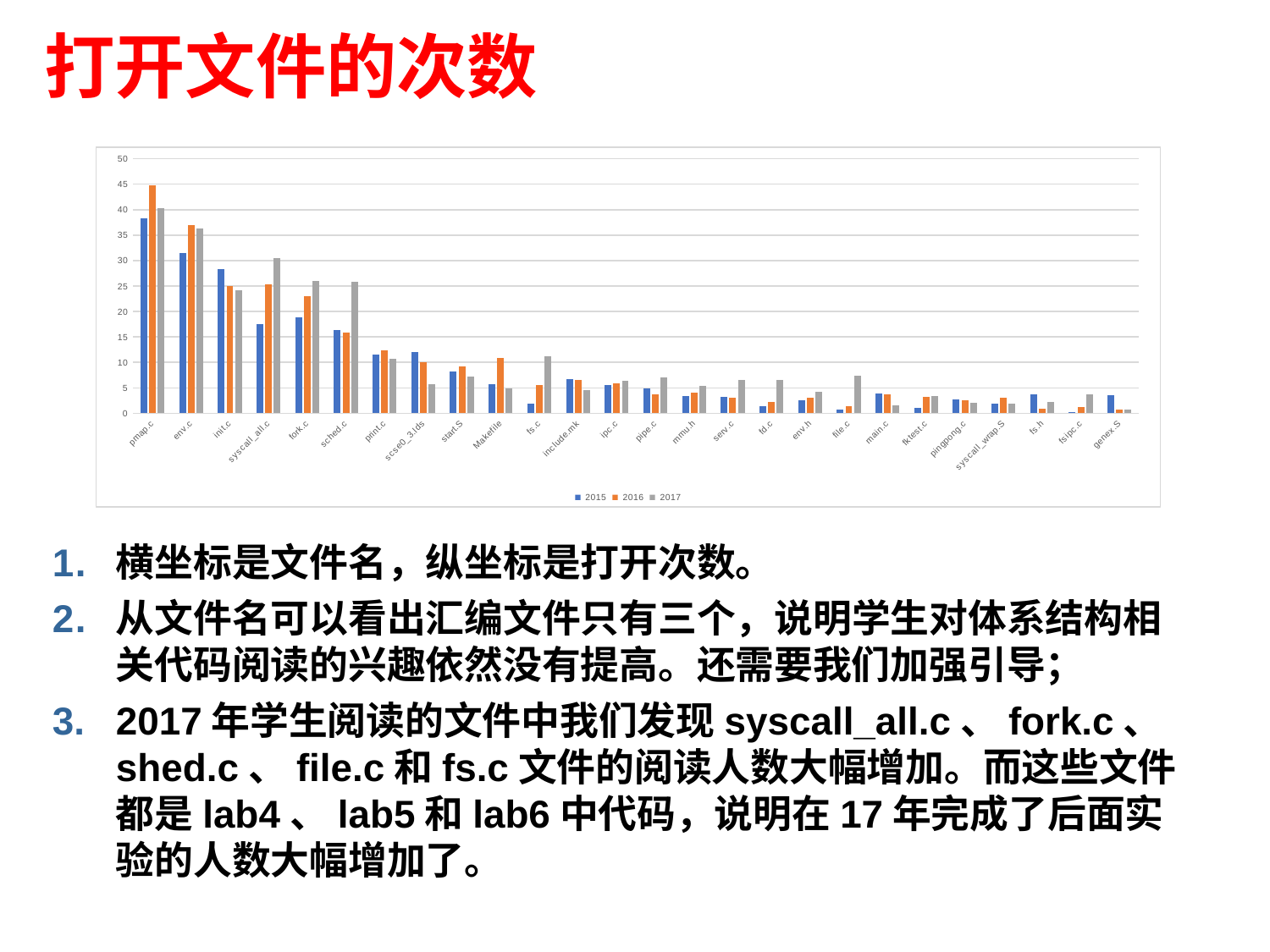

# 打开文件的次数

### Chart

| Category | 2015 | 2016 | 2017 |
|---|---|---|---|
| pmap.c | 38.25 | 44.82 | 40.31 |
| env.c | 31.4 | 37.05 | 36.23 |
| init.c | 28.34 | 24.96 | 24.24 |
| syscall_all.c | 17.48 | 25.34 | 30.4 |
| fork.c | 18.78 | 22.99 | 25.91 |
| sched.c | 16.28 | 15.87 | 25.76 |
| print.c | 11.46 | 12.32 | 10.77 |
| scse0_3.lds | 12.08 | 10.05 | 5.67 |
| start.S | 8.2 | 9.29 | 7.16 |
| Makefile | 5.67 | 10.78 | 4.91 |
| fs.c | 1.82 | 5.5 | 11.17 |
| include.mk | 6.7 | 6.58 | 4.63 |
| ipc.c | 5.55 | 5.89 | 6.29 |
| pipe.c | 4.93 | 3.77 | 7.0 |
| mmu.h | 3.42 | 4.09 | 5.41 |
| serv.c | 3.17 | 2.98 | 6.53 |
| fd.c | 1.33 | 2.27 | 6.57 |
| env.h | 2.51 | 3.1 | 4.17 |
| file.c | 0.72 | 1.45 | 7.44 |
| main.c | 3.92 | 3.69 | 1.59 |
| fktest.c | 1.03 | 3.17 | 3.33 |
| pingpong.c | 2.66 | 2.52 | 2.04 |
| syscall_wrap.S | 1.97 | 3.1 | 1.86 |
| fs.h | 3.69 | 0.89 | 2.16 |
| fsipc.c | 0.24 | 1.23 | 3.7 |
| genex.S | 3.52 | 0.79 | 0.66 |
横坐标是文件名，纵坐标是打开次数。
从文件名可以看出汇编文件只有三个，说明学生对体系结构相关代码阅读的兴趣依然没有提高。还需要我们加强引导；
2017年学生阅读的文件中我们发现syscall_all.c、fork.c、shed.c、file.c和fs.c文件的阅读人数大幅增加。而这些文件都是lab4、lab5和lab6中代码，说明在17年完成了后面实验的人数大幅增加了。